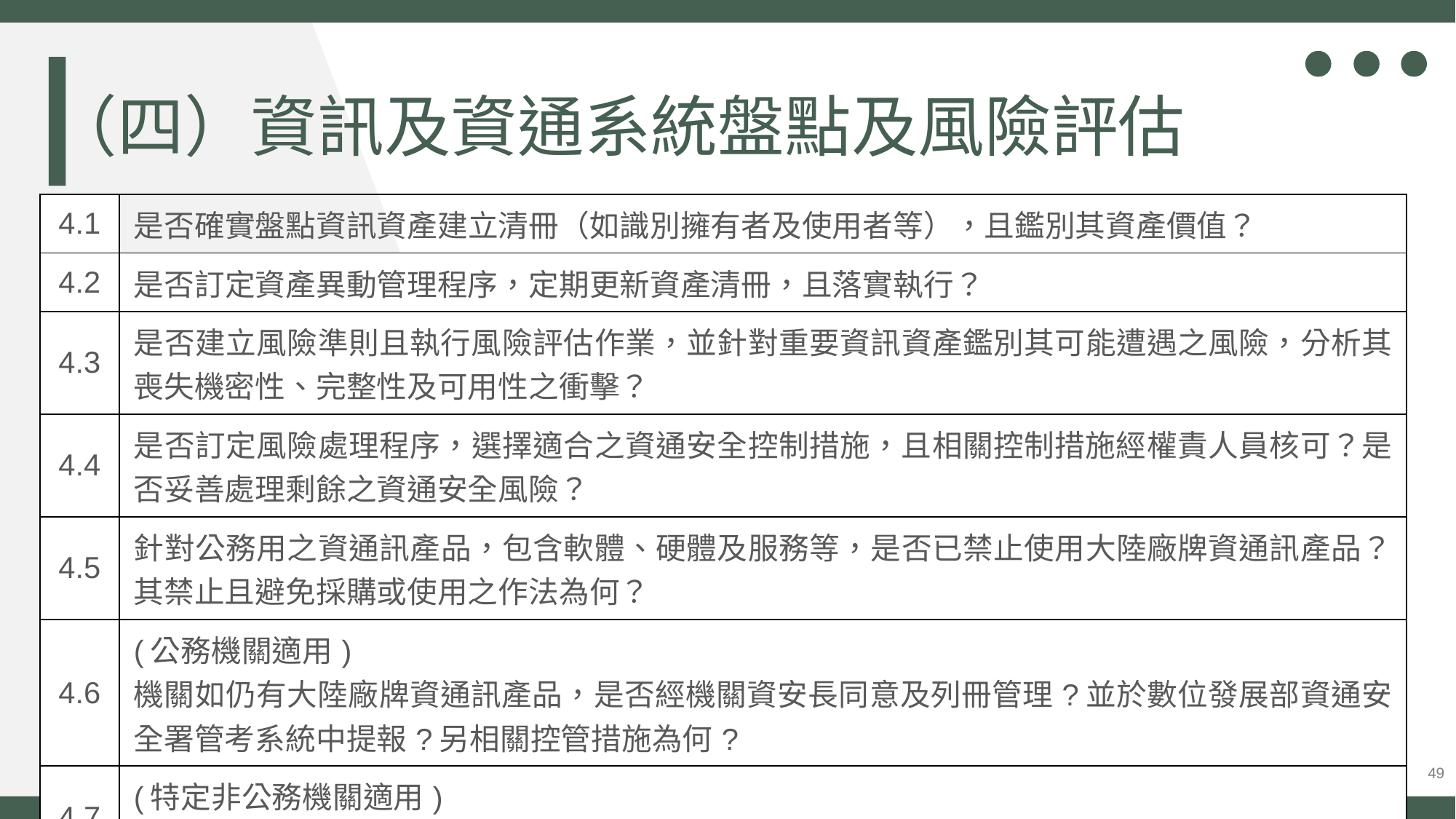

（四）資訊及資通系統盤點及風險評估
| 4.1 | 是否確實盤點資訊資產建立清冊（如識別擁有者及使用者等），且鑑別其資產價值？ |
| --- | --- |
| 4.2 | 是否訂定資產異動管理程序，定期更新資產清冊，且落實執行？ |
| 4.3 | 是否建立風險準則且執行風險評估作業，並針對重要資訊資產鑑別其可能遭遇之風險，分析其喪失機密性、完整性及可用性之衝擊？ |
| 4.4 | 是否訂定風險處理程序，選擇適合之資通安全控制措施，且相關控制措施經權責人員核可？是否妥善處理剩餘之資通安全風險？ |
| 4.5 | 針對公務用之資通訊產品，包含軟體、硬體及服務等，是否已禁止使用大陸廠牌資通訊產品？其禁止且避免採購或使用之作法為何？ |
| 4.6 | (公務機關適用) 機關如仍有大陸廠牌資通訊產品，是否經機關資安長同意及列冊管理?並於數位發展部資通安全署管考系統中提報?另相關控管措施為何? |
| 4.7 | (特定非公務機關適用) 機關如仍有大陸廠牌資通訊產品，是否列冊管理？另相關控管措施為何? |
49